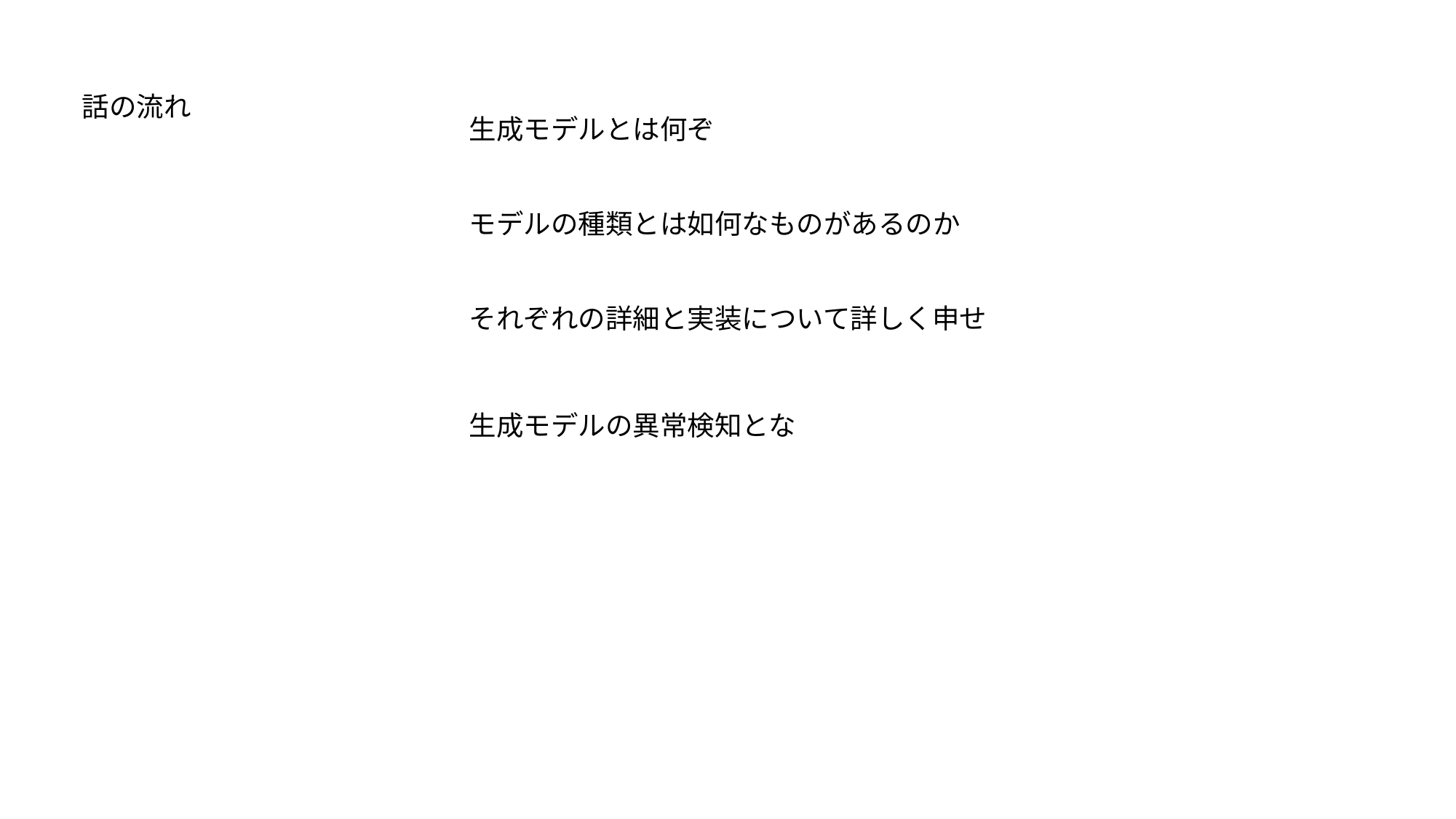

話の流れ
生成モデルとは何ぞ
モデルの種類とは如何なものがあるのか
それぞれの詳細と実装について詳しく申せ
生成モデルの異常検知とな